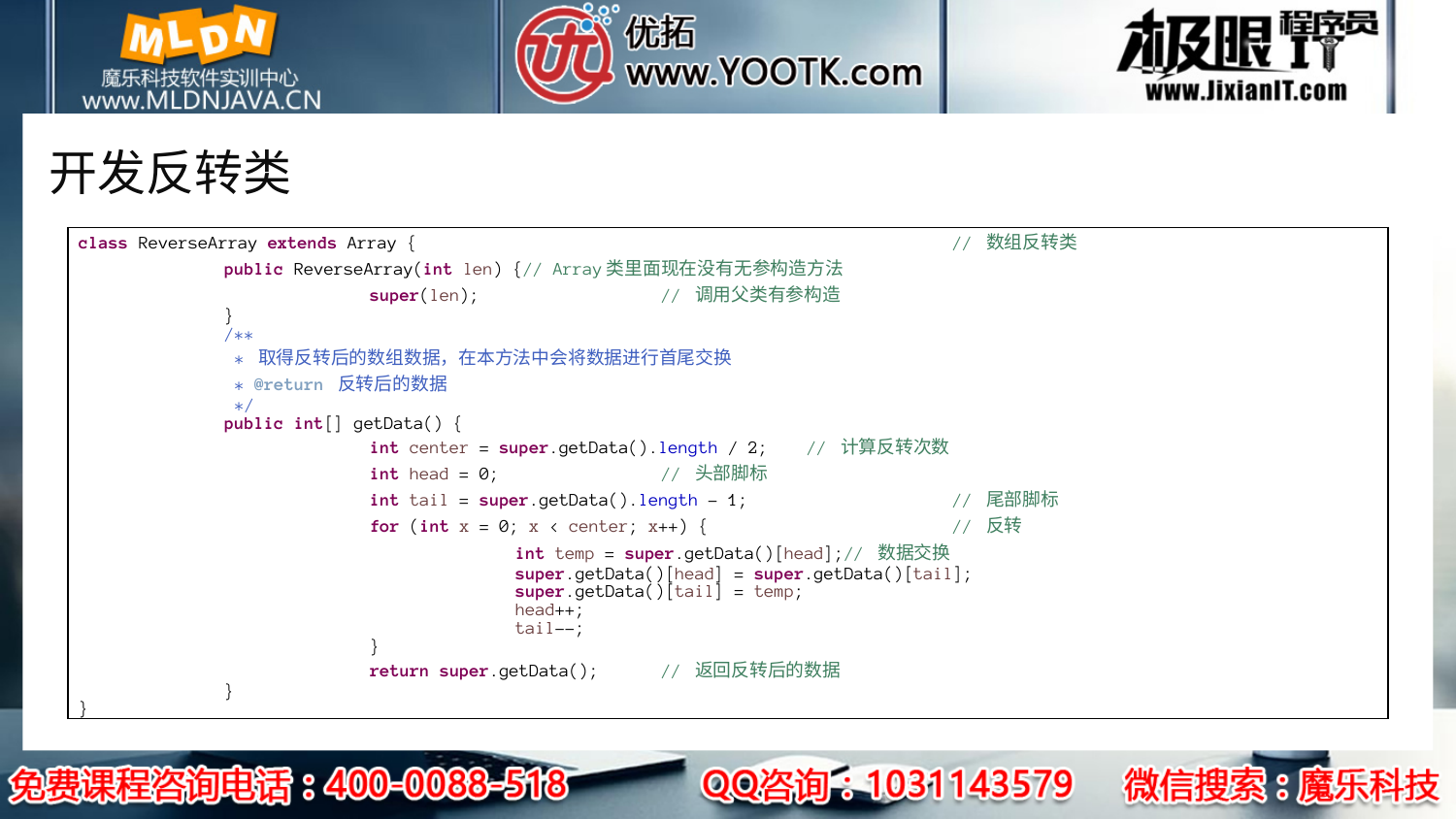

# 开发反转类
| class ReverseArray extends Array { // 数组反转类 public ReverseArray(int len) {// Array类里面现在没有无参构造方法 super(len); // 调用父类有参构造 } /\*\* \* 取得反转后的数组数据，在本方法中会将数据进行首尾交换 \* @return 反转后的数据 \*/ public int[] getData() { int center = super.getData().length / 2; // 计算反转次数 int head = 0; // 头部脚标 int tail = super.getData().length - 1; // 尾部脚标 for (int x = 0; x < center; x++) { // 反转 int temp = super.getData()[head];// 数据交换 super.getData()[head] = super.getData()[tail]; super.getData()[tail] = temp; head++; tail--; } return super.getData(); // 返回反转后的数据 } } |
| --- |